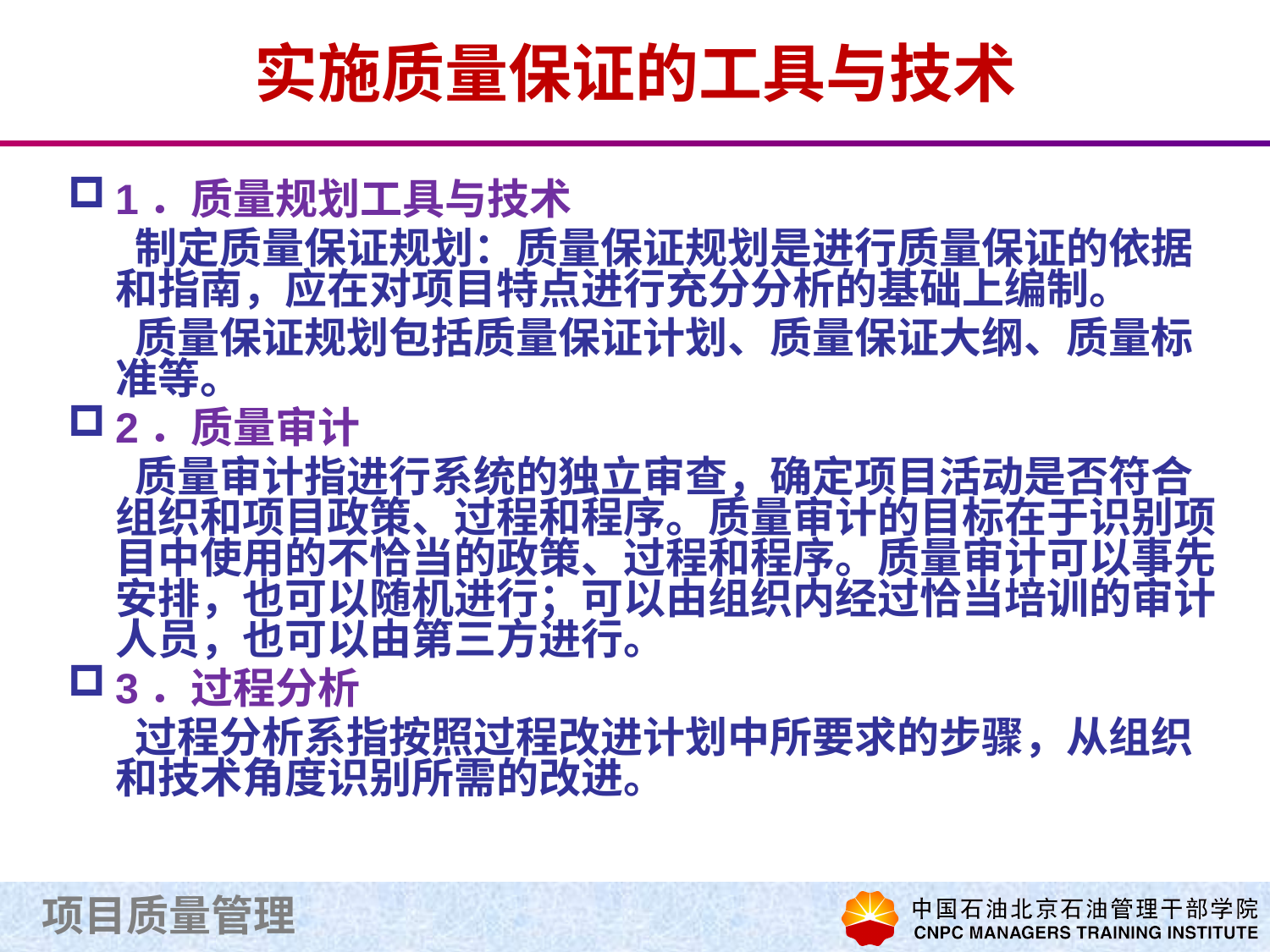

# 实施质量保证的工具与技术
1．质量规划工具与技术
      制定质量保证规划：质量保证规划是进行质量保证的依据和指南，应在对项目特点进行充分分析的基础上编制。
      质量保证规划包括质量保证计划、质量保证大纲、质量标准等。
2．质量审计
      质量审计指进行系统的独立审查，确定项目活动是否符合组织和项目政策、过程和程序。质量审计的目标在于识别项目中使用的不恰当的政策、过程和程序。质量审计可以事先安排，也可以随机进行；可以由组织内经过恰当培训的审计人员，也可以由第三方进行。
3．过程分析
      过程分析系指按照过程改进计划中所要求的步骤，从组织和技术角度识别所需的改进。